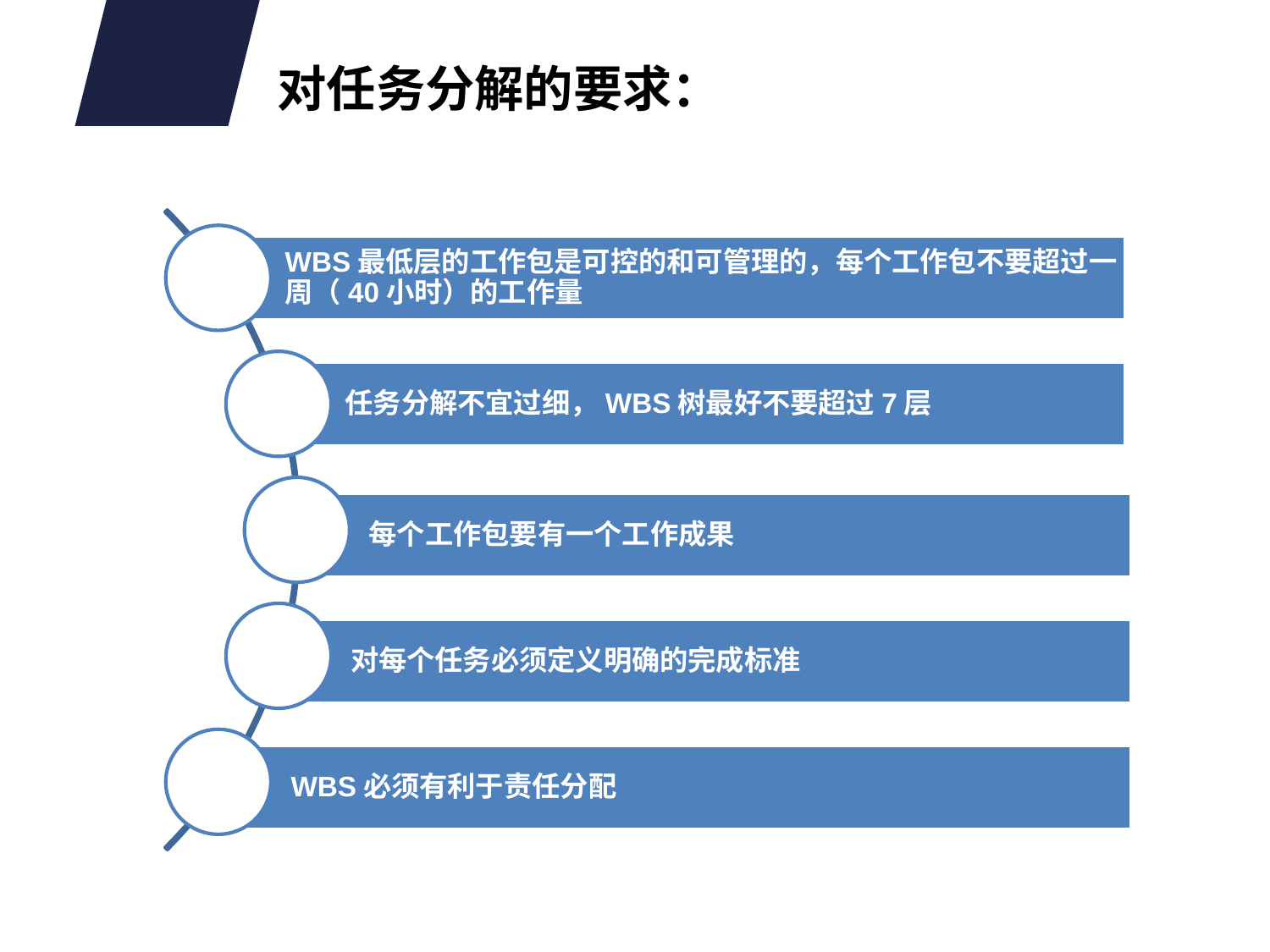

# 对任务分解的要求：
WBS最低层的工作包是可控的和可管理的，每个工作包不要超过一周（40小时）的工作量
任务分解不宜过细，WBS树最好不要超过7层
每个工作包要有一个工作成果
对每个任务必须定义明确的完成标准
WBS必须有利于责任分配